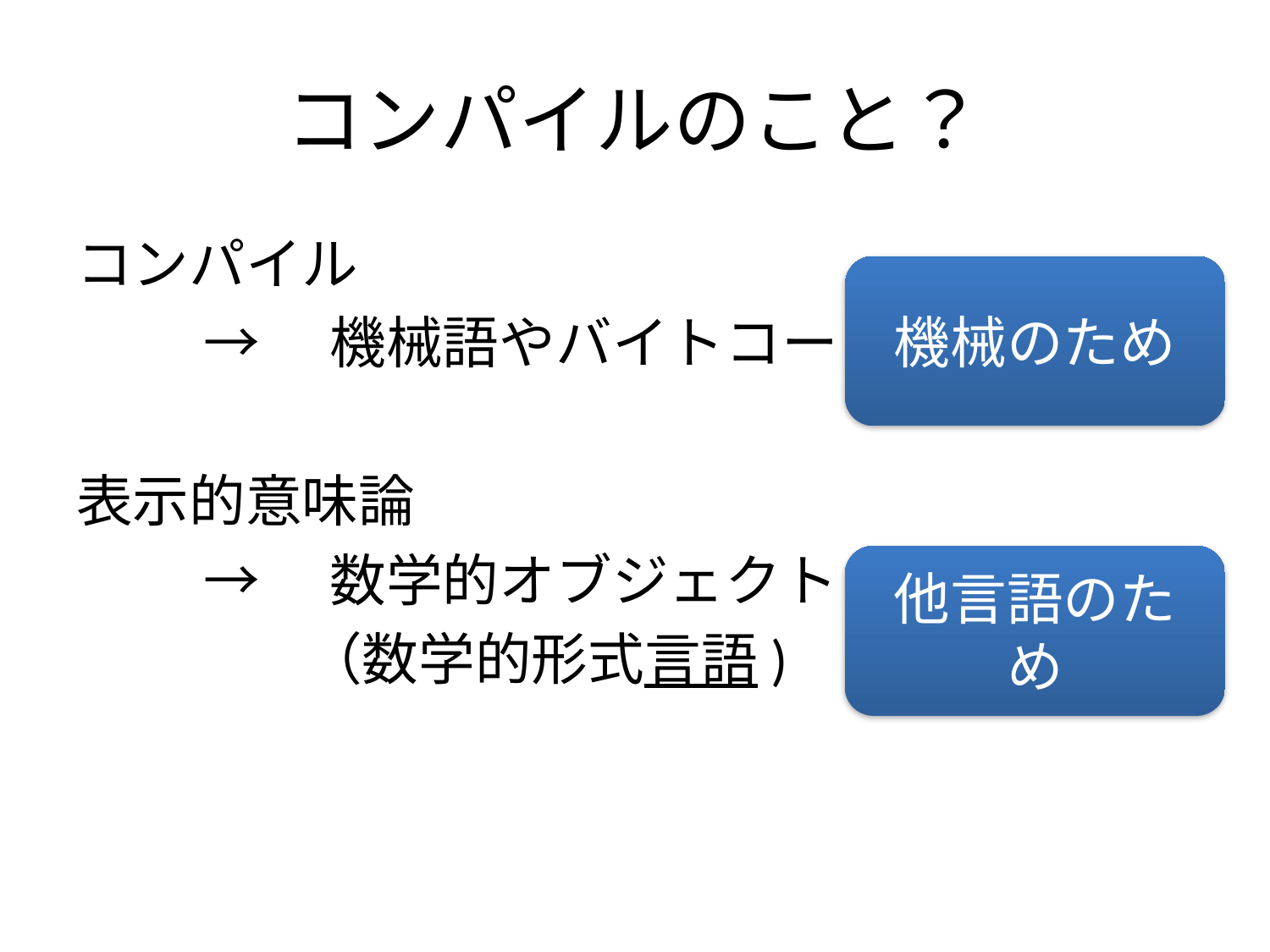

# コンパイルのこと？
コンパイル
	→　機械語やバイトコード

表示的意味論
	→　数学的オブジェクト
	       （数学的形式言語)
機械のため
他言語のため